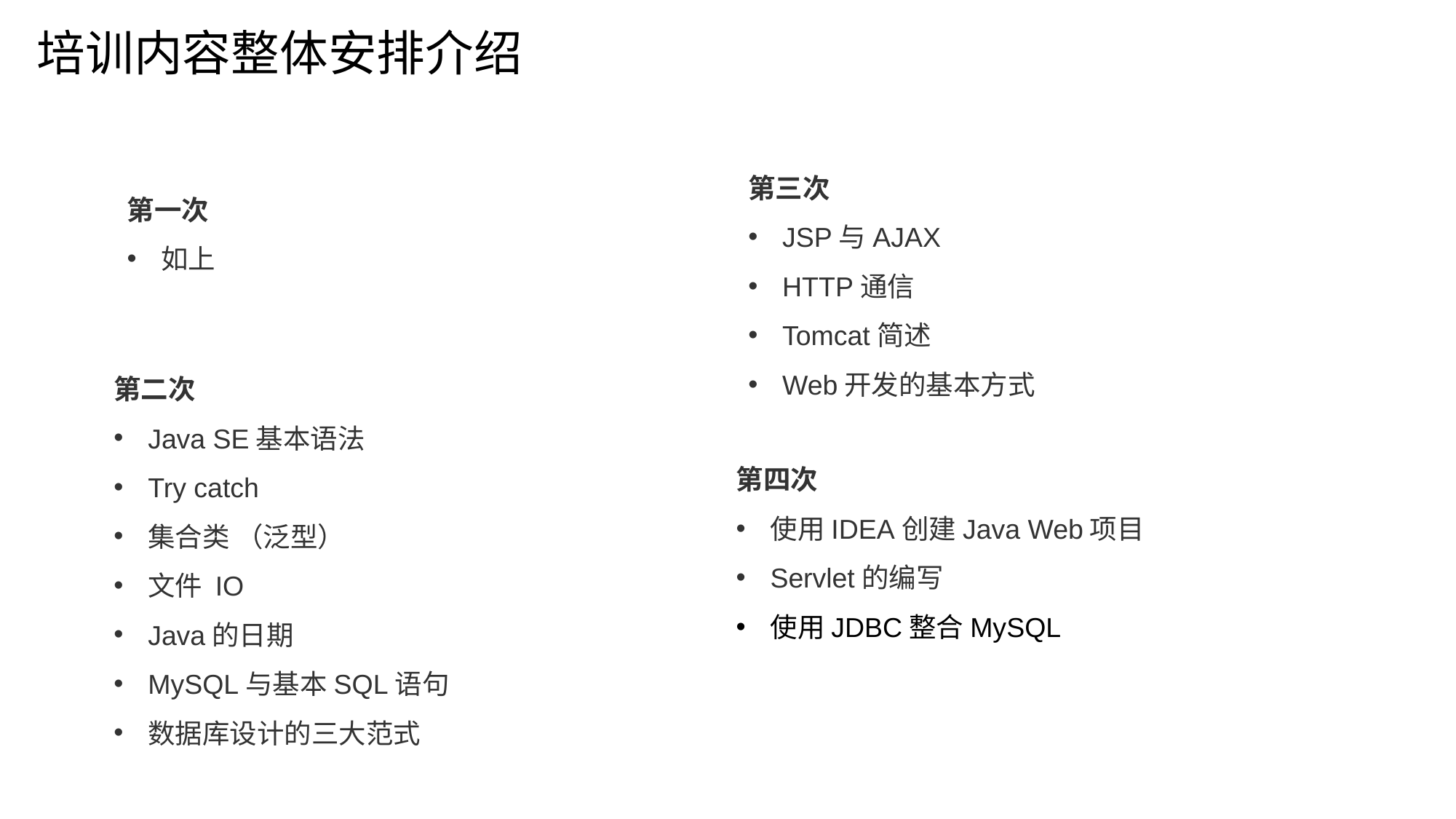

培训内容整体安排介绍
第三次
JSP与AJAX
HTTP通信
Tomcat简述
Web开发的基本方式

第一次
如上
第二次
Java SE基本语法
Try catch
集合类 （泛型）
文件 IO
Java的日期
MySQL与基本SQL语句
数据库设计的三大范式

第四次
使用IDEA创建Java Web项目
Servlet的编写
使用JDBC整合MySQL